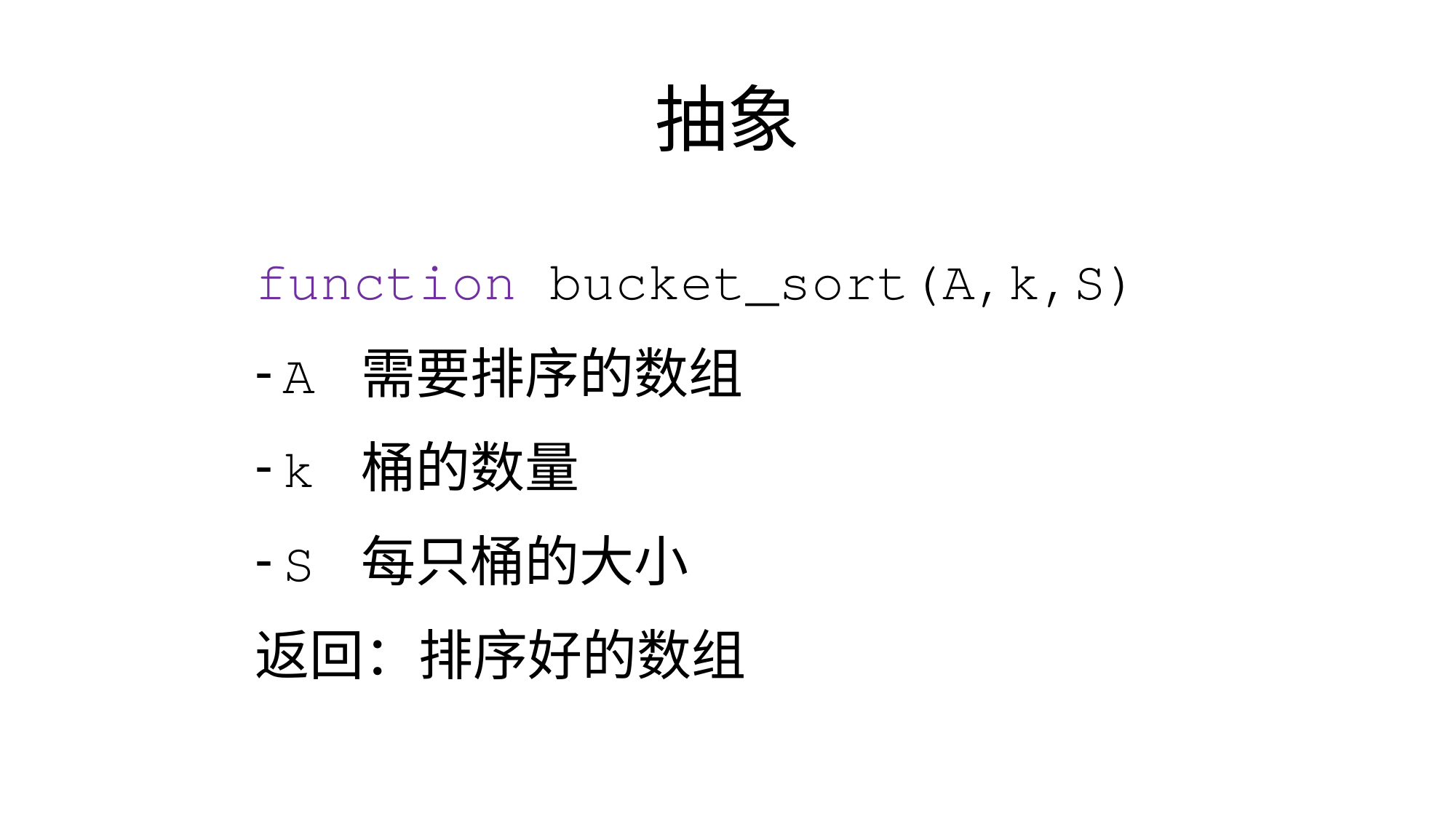

# 抽象
function bucket_sort(A,k,S)
A 需要排序的数组
k 桶的数量
S 每只桶的大小
返回：排序好的数组